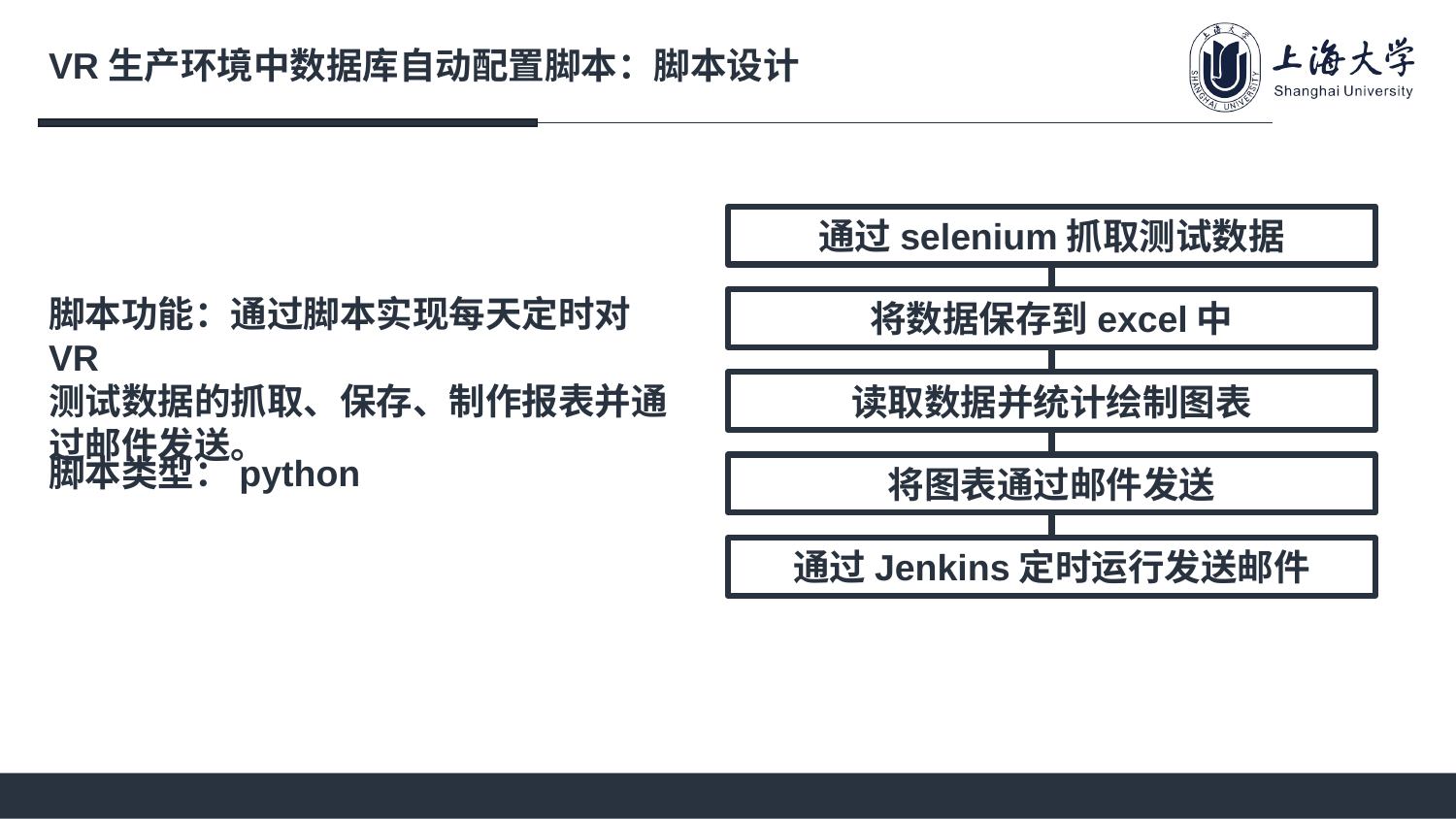

VR生产环境中数据库自动配置脚本：脚本设计
通过selenium抓取测试数据
将数据保存到excel中
读取数据并统计绘制图表
将图表通过邮件发送
通过Jenkins定时运行发送邮件
脚本功能：通过脚本实现每天定时对VR
测试数据的抓取、保存、制作报表并通过邮件发送。
脚本类型：python